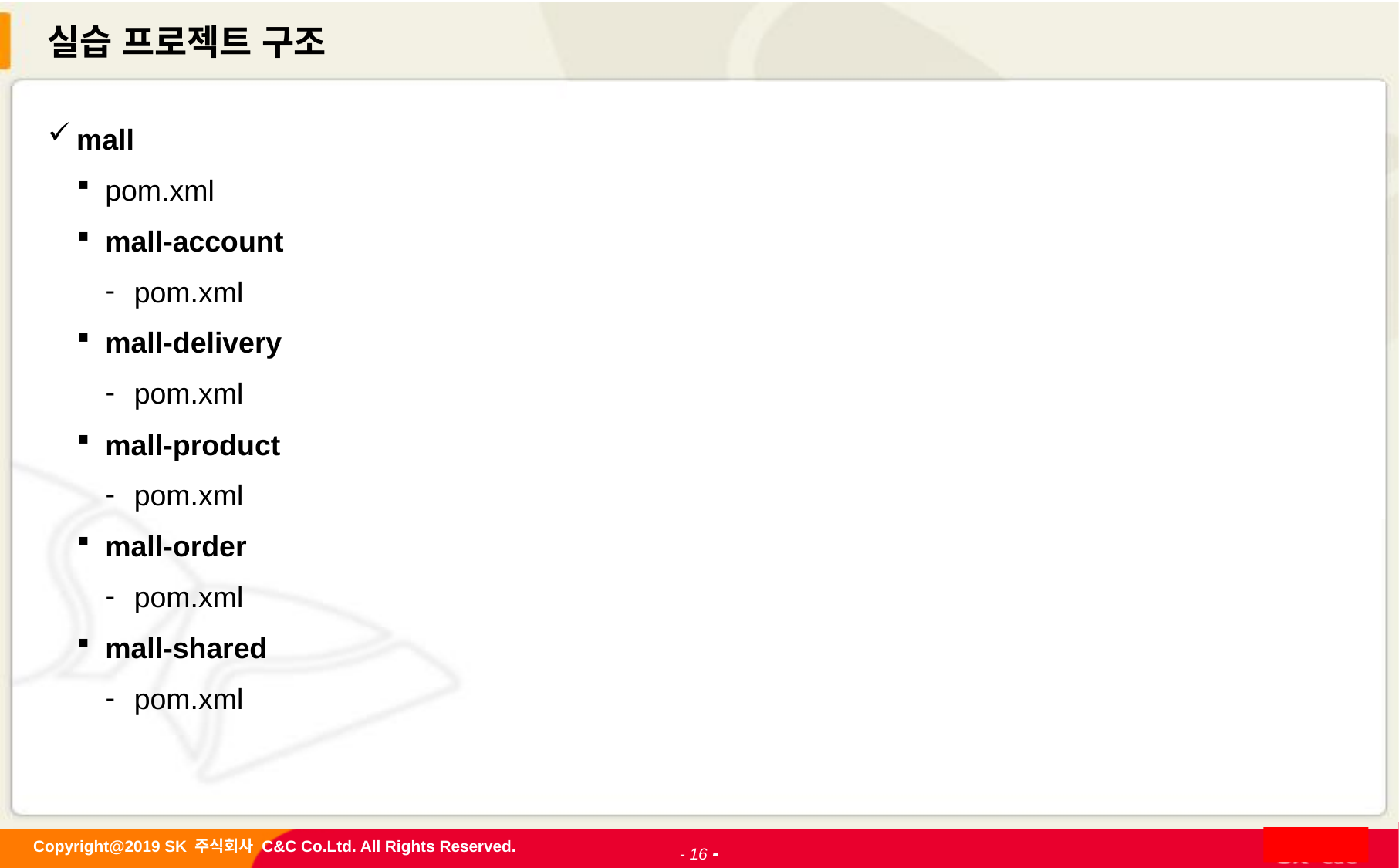

# 실습 프로젝트 구조
mall
pom.xml
mall-account
pom.xml
mall-delivery
pom.xml
mall-product
pom.xml
mall-order
pom.xml
mall-shared
pom.xml